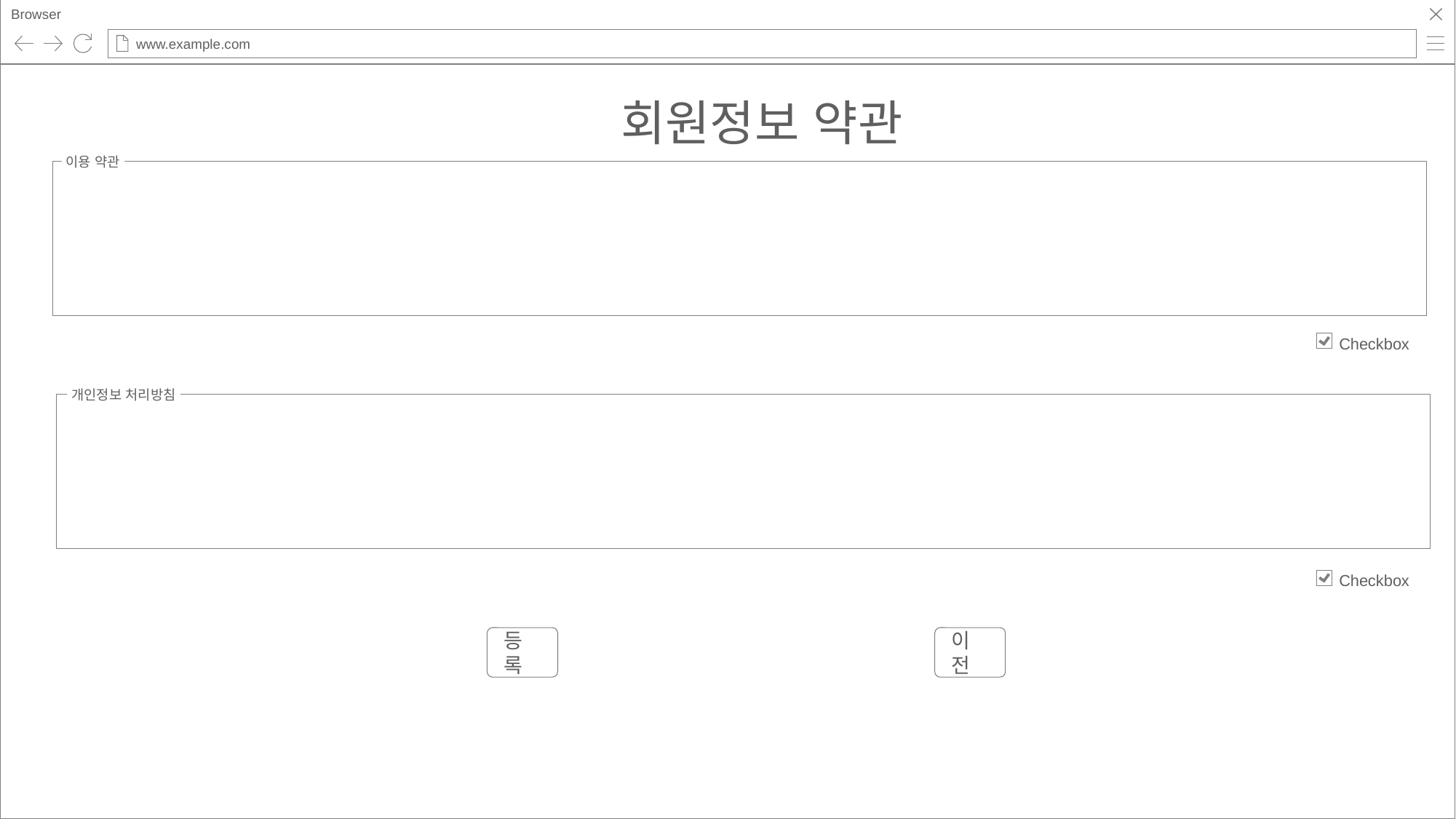

Browser

www.example.com

회원정보 약관
이용 약관

Checkbox

개인정보 처리방침

Checkbox

등록
이전